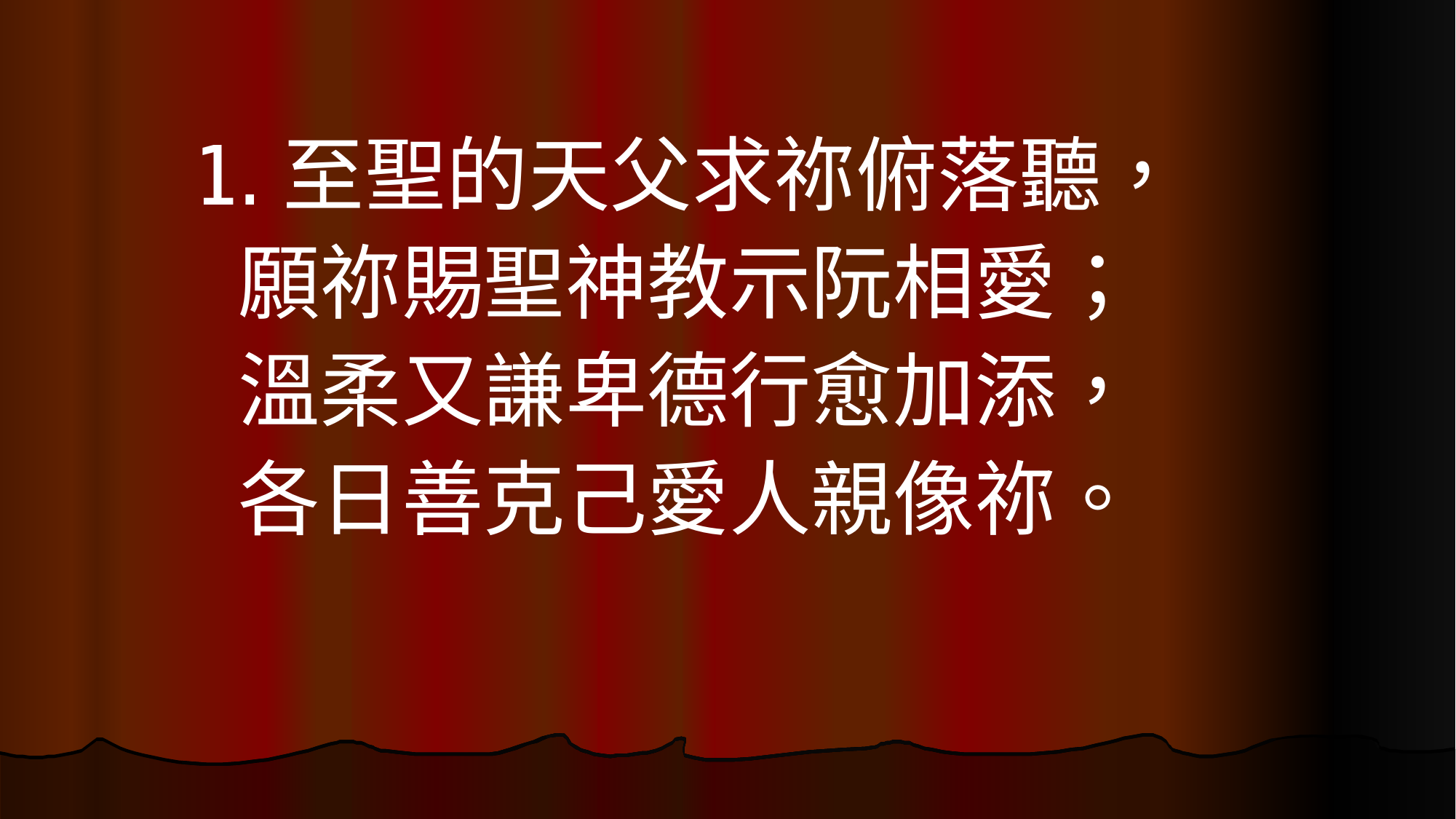

1.至聖的天父求祢俯落聽，
願祢賜聖神教示阮相愛；
溫柔又謙卑德行愈加添，
各日善克己愛人親像祢。